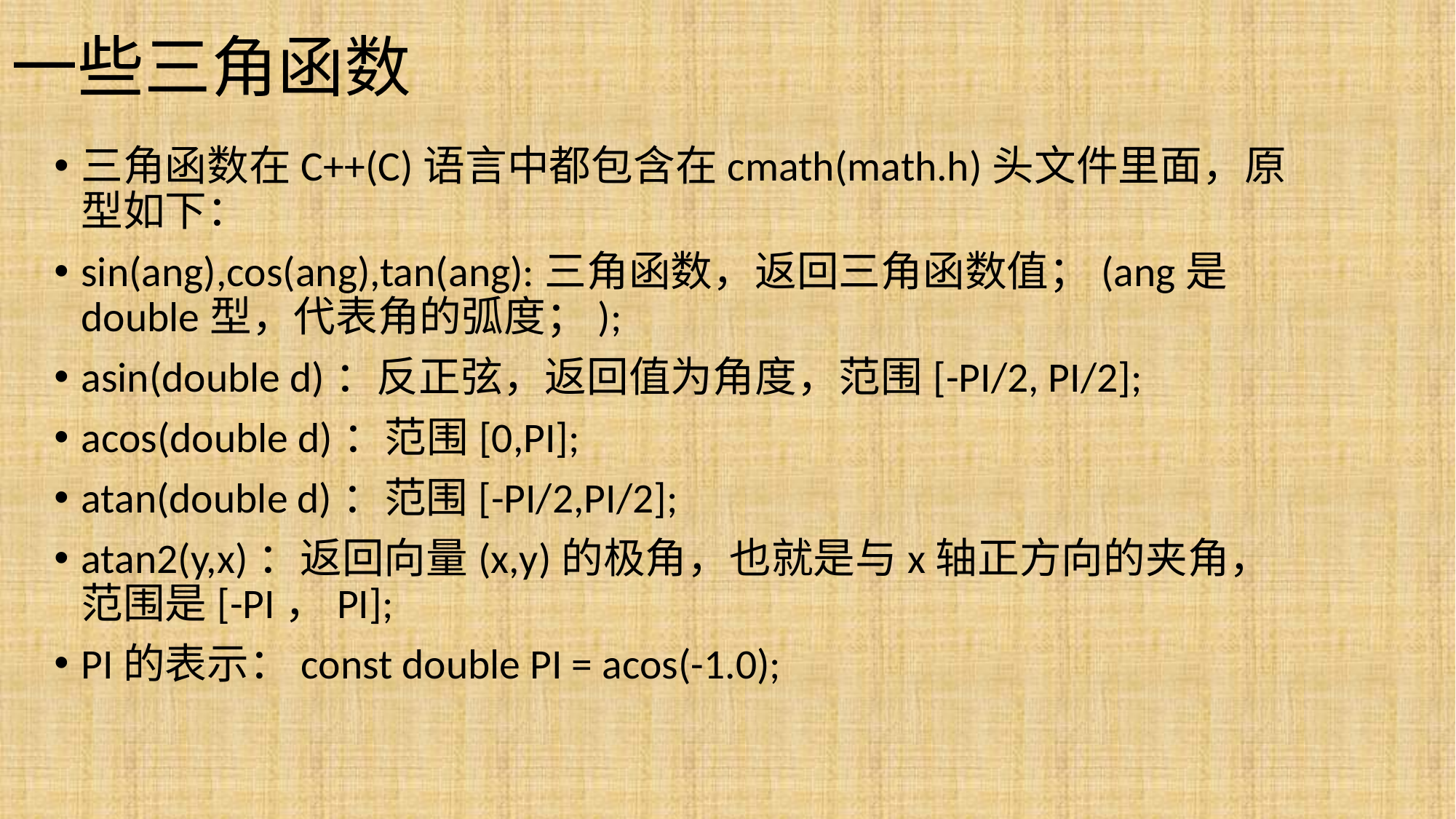

# 一些三角函数
三角函数在C++(C)语言中都包含在cmath(math.h)头文件里面，原型如下：
sin(ang),cos(ang),tan(ang):三角函数，返回三角函数值；(ang是double型，代表角的弧度；);
asin(double d)：反正弦，返回值为角度，范围[-PI/2, PI/2];
acos(double d)：范围[0,PI];
atan(double d)：范围[-PI/2,PI/2];
atan2(y,x)：返回向量(x,y)的极角，也就是与x轴正方向的夹角，范围是[-PI，PI];
PI的表示：const double PI = acos(-1.0);